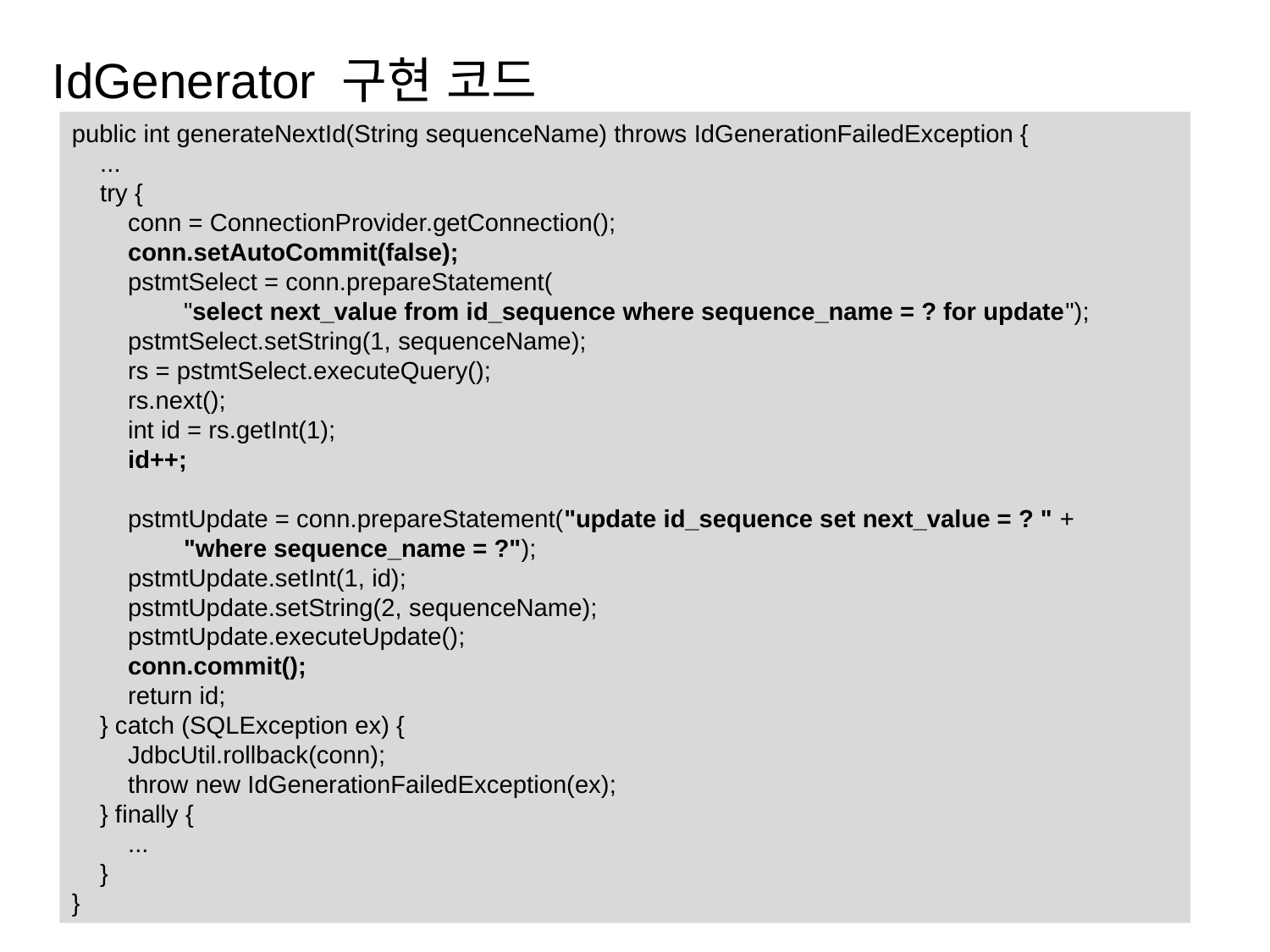

# IdGenerator 구현 코드
public int generateNextId(String sequenceName) throws IdGenerationFailedException {
    ...
    try {
        conn = ConnectionProvider.getConnection();
        conn.setAutoCommit(false);
        pstmtSelect = conn.prepareStatement(
                "select next_value from id_sequence where sequence_name = ? for update");
        pstmtSelect.setString(1, sequenceName);
        rs = pstmtSelect.executeQuery();
        rs.next();
        int id = rs.getInt(1);
        id++;

        pstmtUpdate = conn.prepareStatement("update id_sequence set next_value = ? " +
                "where sequence_name = ?");
        pstmtUpdate.setInt(1, id);
        pstmtUpdate.setString(2, sequenceName);
        pstmtUpdate.executeUpdate();
        conn.commit();
        return id;
    } catch (SQLException ex) {
        JdbcUtil.rollback(conn);
        throw new IdGenerationFailedException(ex);
    } finally {
        ...
    }
}